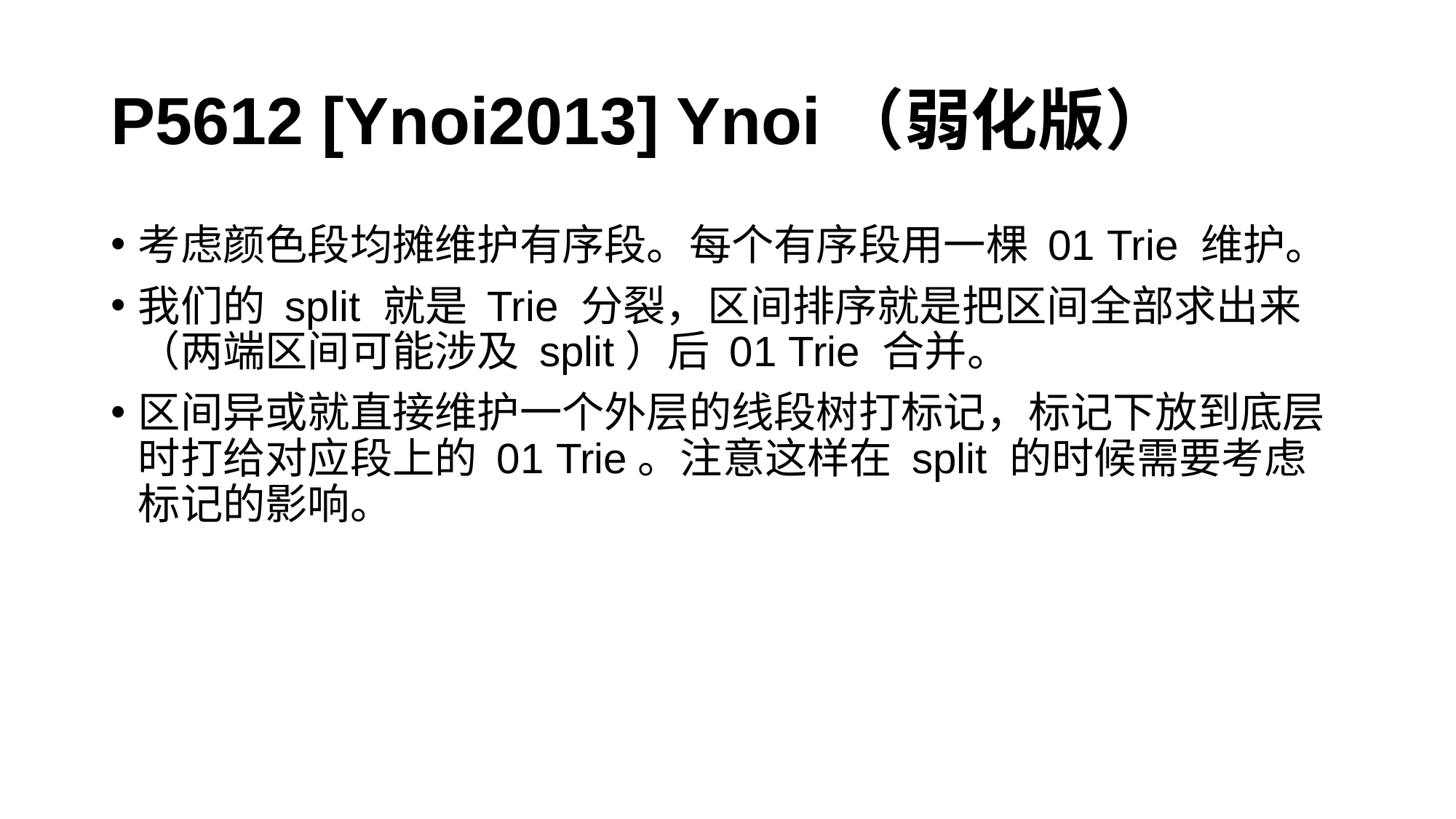

# P5612 [Ynoi2013] Ynoi（弱化版）
考虑颜色段均摊维护有序段。每个有序段用一棵 01 Trie 维护。
我们的 split 就是 Trie 分裂，区间排序就是把区间全部求出来（两端区间可能涉及 split）后 01 Trie 合并。
区间异或就直接维护一个外层的线段树打标记，标记下放到底层时打给对应段上的 01 Trie。注意这样在 split 的时候需要考虑标记的影响。